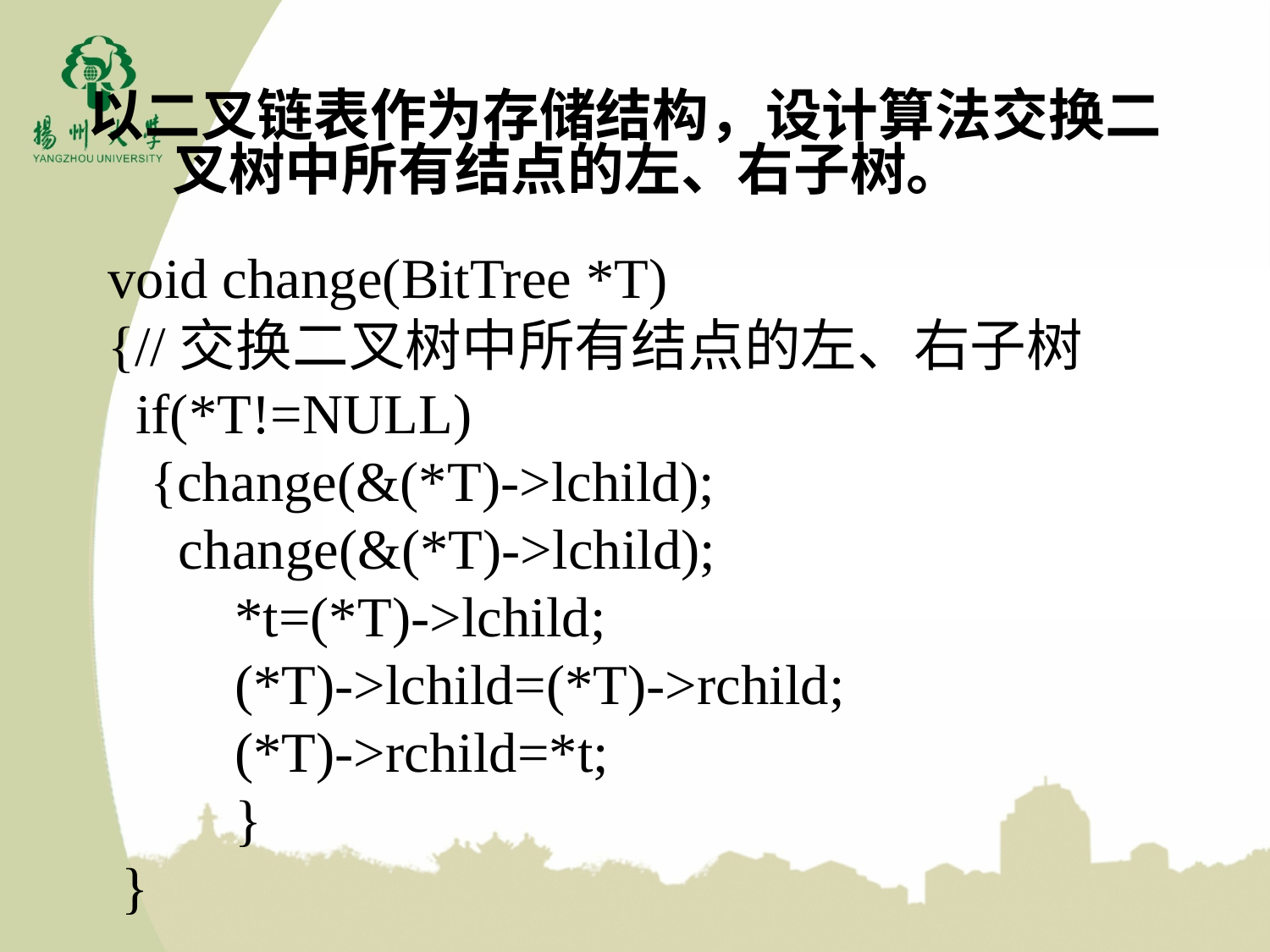

以二叉链表作为存储结构，设计算法交换二叉树中所有结点的左、右子树。
void change(BitTree *T)
{//交换二叉树中所有结点的左、右子树
  if(*T!=NULL)
   {change(&(*T)->lchild);
     change(&(*T)->lchild);
	*t=(*T)->lchild;
	(*T)->lchild=(*T)->rchild;
	(*T)->rchild=*t;
	}
 }